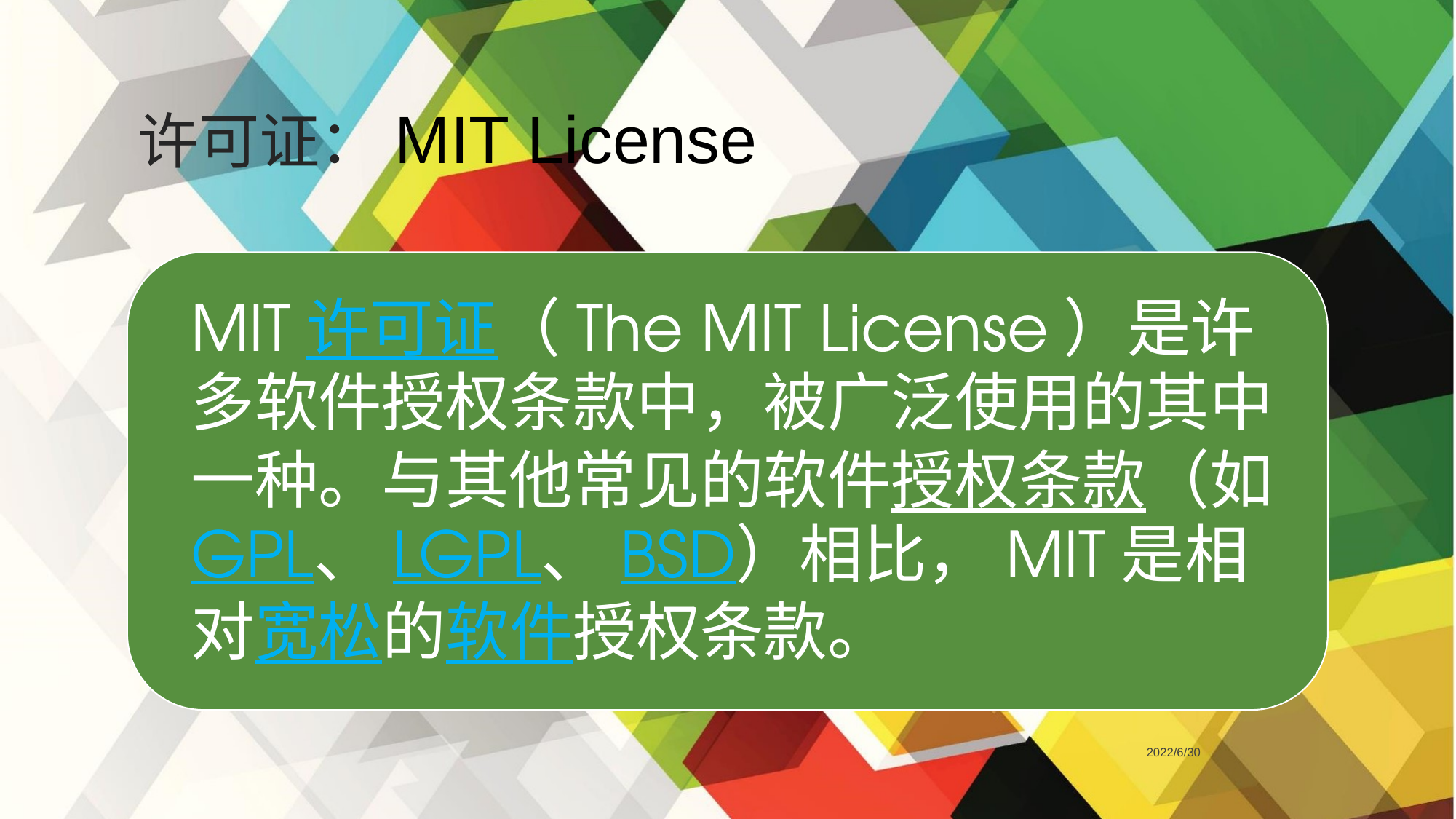

# 许可证：MIT License
MIT许可证（The MIT License）是许多软件授权条款中，被广泛使用的其中一种。与其他常见的软件授权条款（如GPL、LGPL、BSD）相比，MIT是相对宽松的软件授权条款。
2022/6/30